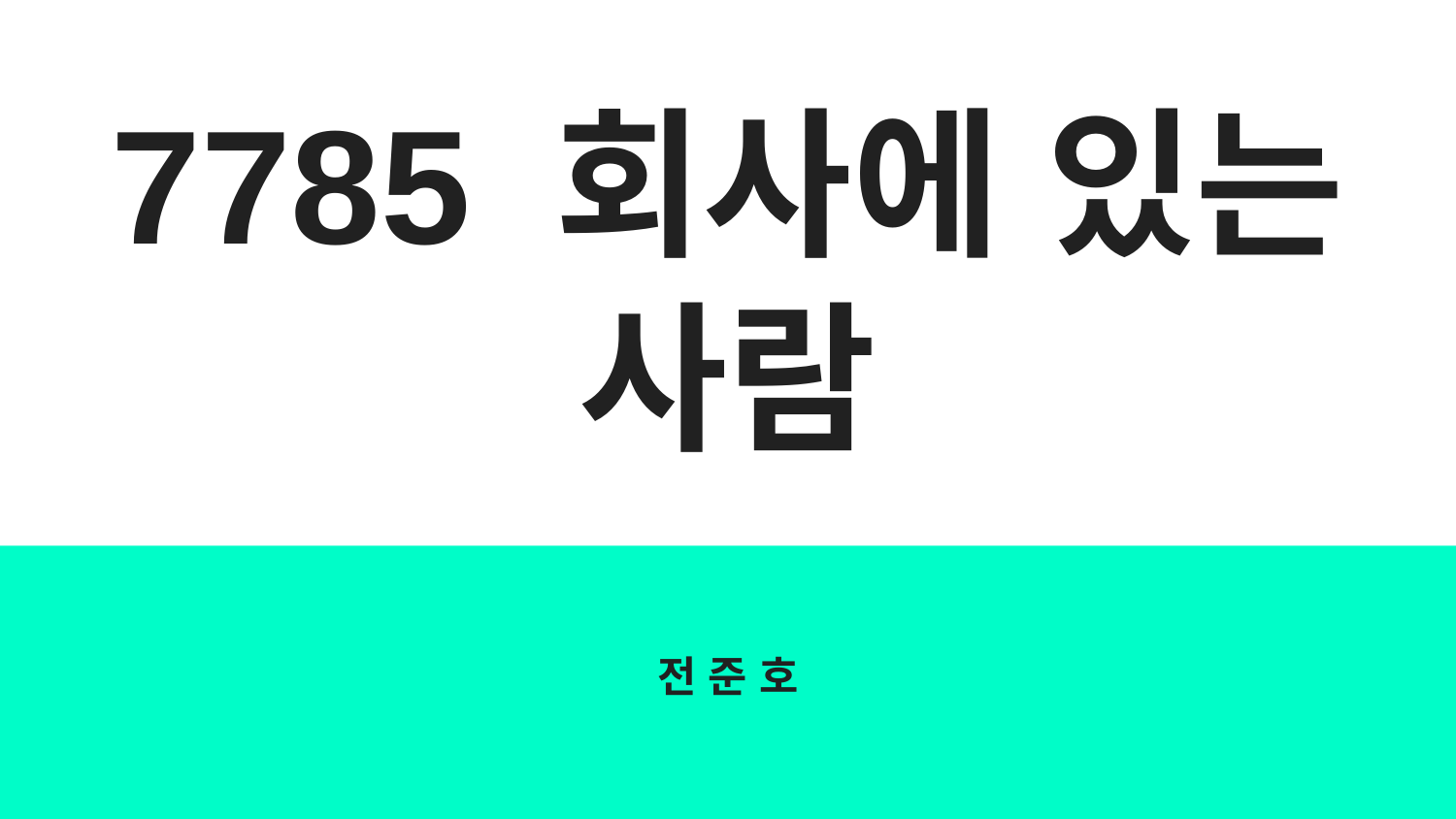

# 7785 회사에 있는 사람
전 준 호